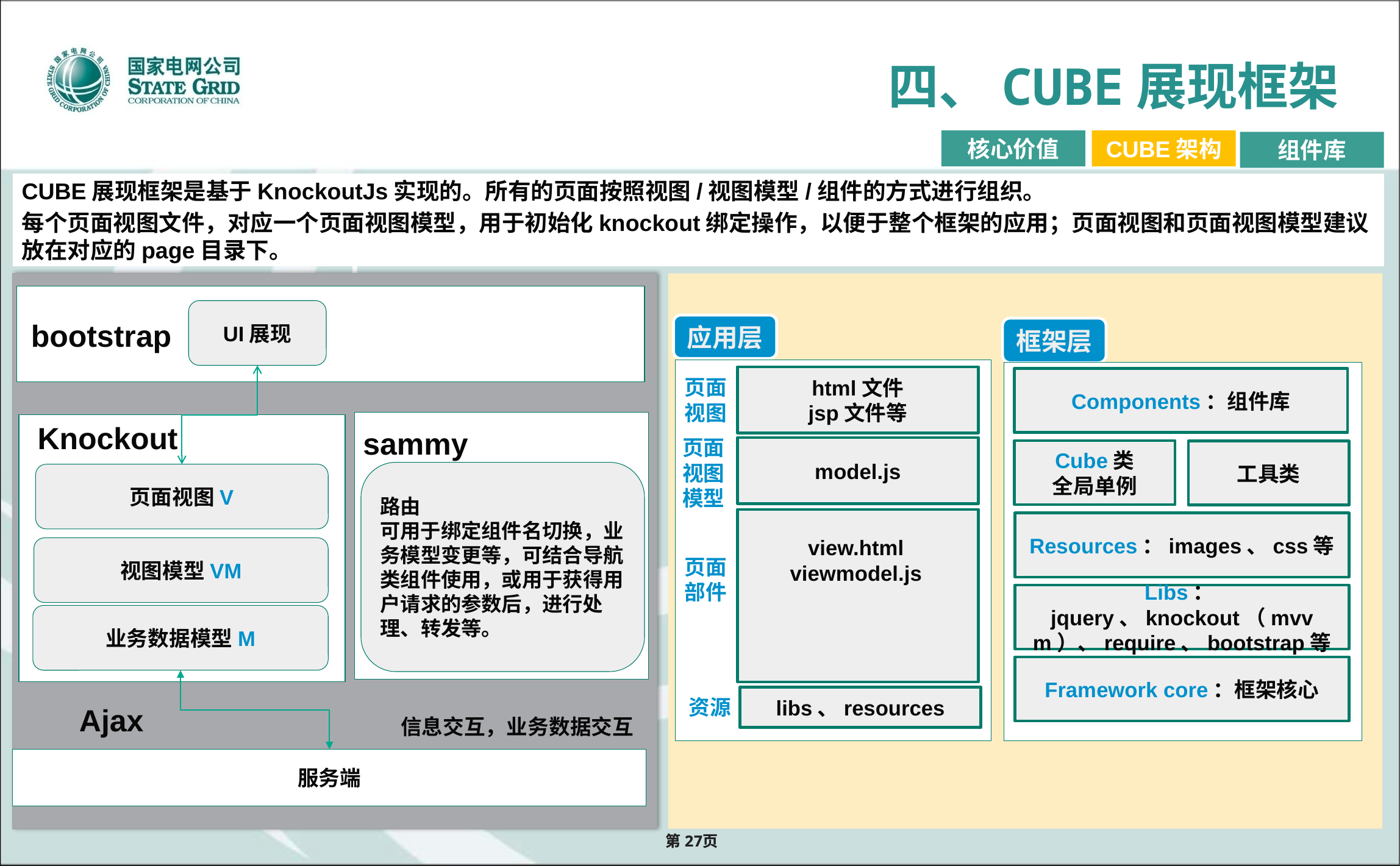

# 四、CUBE展现框架
核心价值
CUBE架构
组件库
CUBE展现框架是基于KnockoutJs实现的。所有的页面按照视图/视图模型/组件的方式进行组织。
每个页面视图文件，对应一个页面视图模型，用于初始化knockout绑定操作，以便于整个框架的应用；页面视图和页面视图模型建议放在对应的page目录下。

UI展现
bootstrap
应用层
框架层

html文件
jsp文件等
Components：组件库
页面
视图

Knockout
sammy
页面
视图
模型
model.js
Cube类
全局单例
工具类
路由
可用于绑定组件名切换，业务模型变更等，可结合导航类组件使用，或用于获得用户请求的参数后，进行处理、转发等。
页面视图V

Resources：images、css等
view.html
viewmodel.js
视图模型VM
页面
部件
Libs：jquery、knockout（mvvm）、require、bootstrap等
业务数据模型M
Framework core：框架核心
libs、resources
资源
Ajax
信息交互，业务数据交互
服务端
第27页
第27页